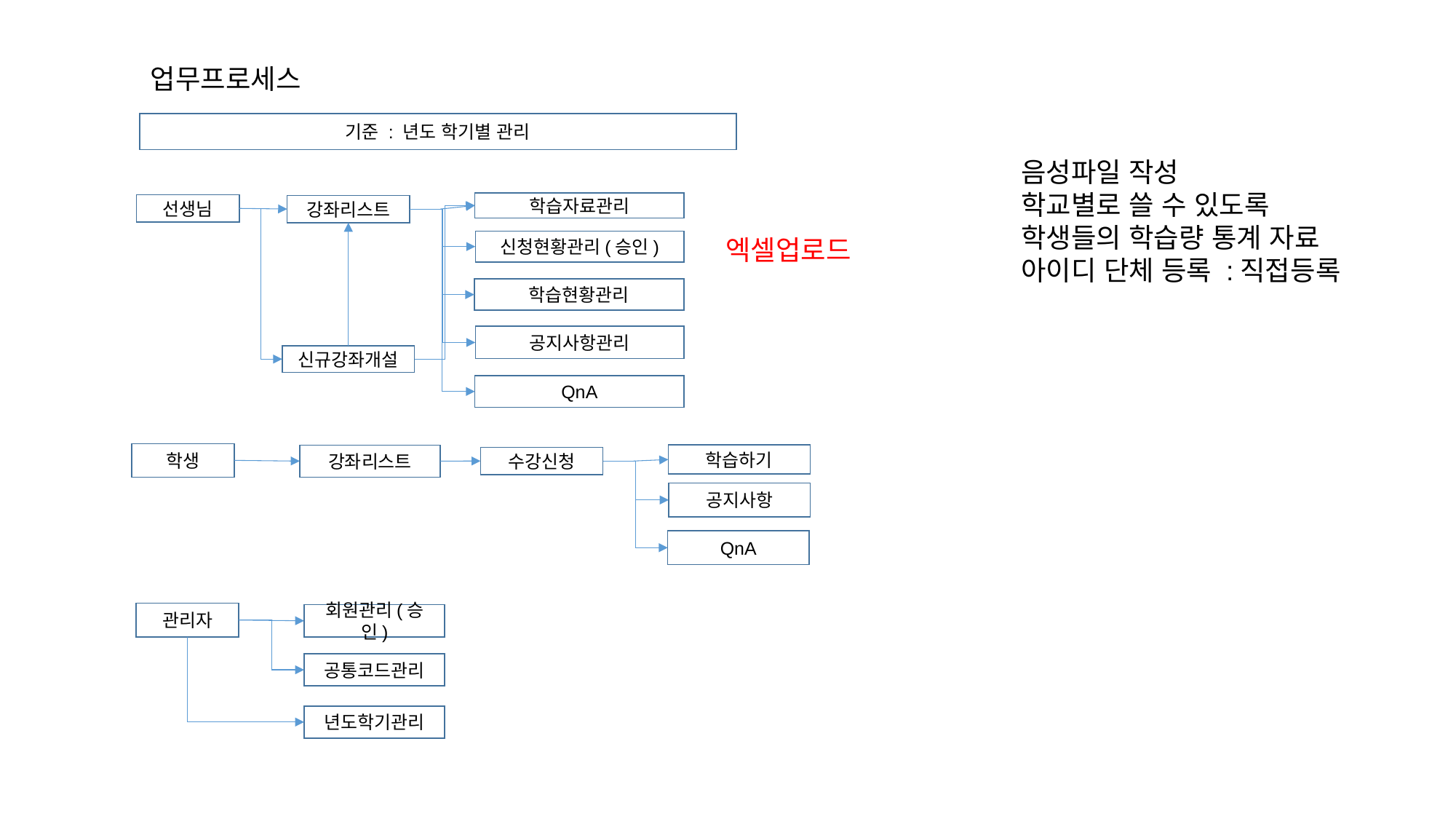

업무프로세스
기준 : 년도 학기별 관리
음성파일 작성
학교별로 쓸 수 있도록
학생들의 학습량 통계 자료
아이디 단체 등록 :직접등록

학습자료관리
선생님
강좌리스트
엑셀업로드
신청현황관리(승인)
학습현황관리
공지사항관리
신규강좌개설
QnA
학생
학습하기
강좌리스트
수강신청
공지사항
QnA
관리자
회원관리(승인)
공통코드관리
년도학기관리